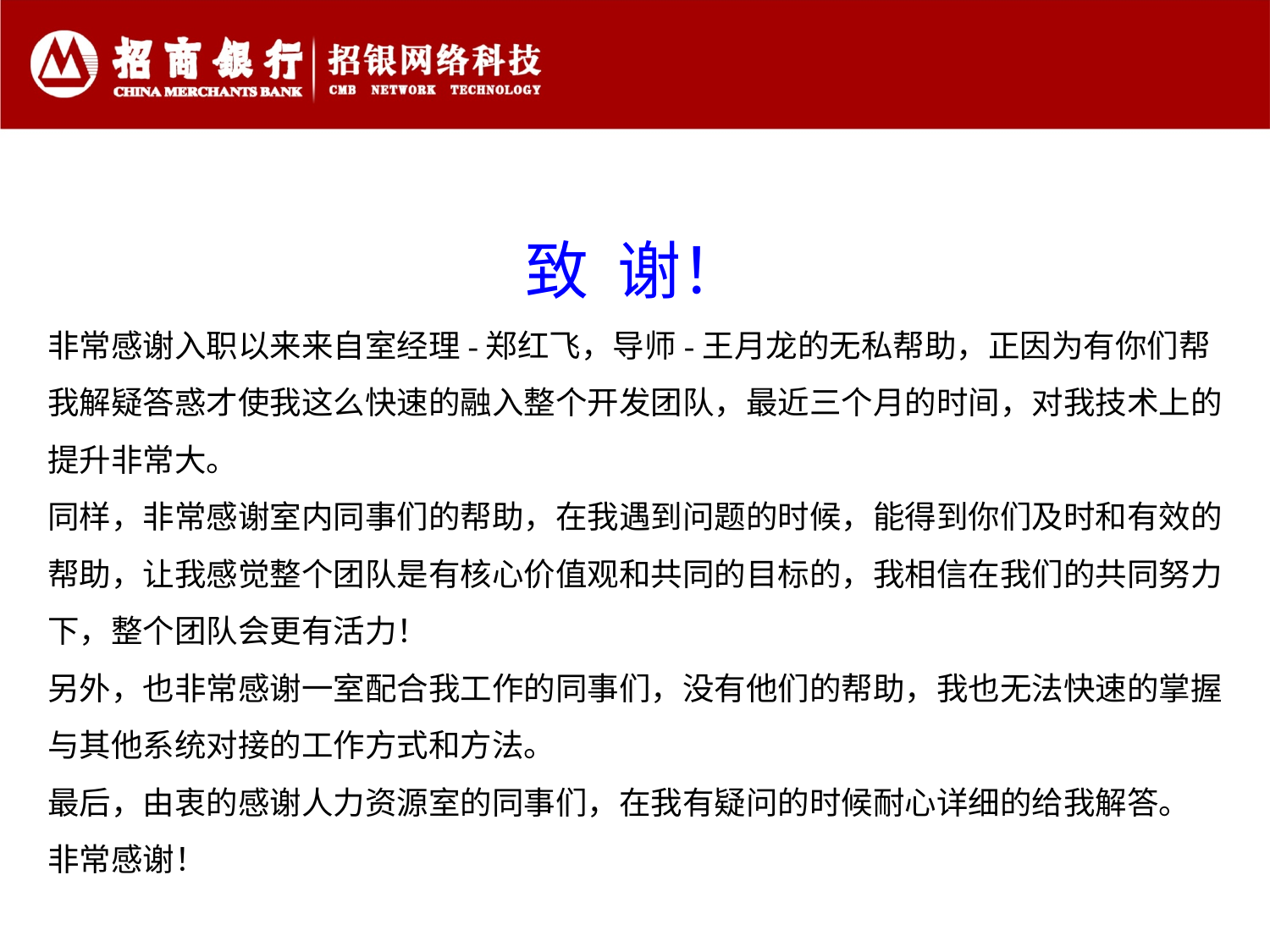

致  谢！
非常感谢入职以来来自室经理-郑红飞，导师-王月龙的无私帮助，正因为有你们帮我解疑答惑才使我这么快速的融入整个开发团队，最近三个月的时间，对我技术上的提升非常大。
同样，非常感谢室内同事们的帮助，在我遇到问题的时候，能得到你们及时和有效的帮助，让我感觉整个团队是有核心价值观和共同的目标的，我相信在我们的共同努力下，整个团队会更有活力！
另外，也非常感谢一室配合我工作的同事们，没有他们的帮助，我也无法快速的掌握与其他系统对接的工作方式和方法。
最后，由衷的感谢人力资源室的同事们，在我有疑问的时候耐心详细的给我解答。
非常感谢！